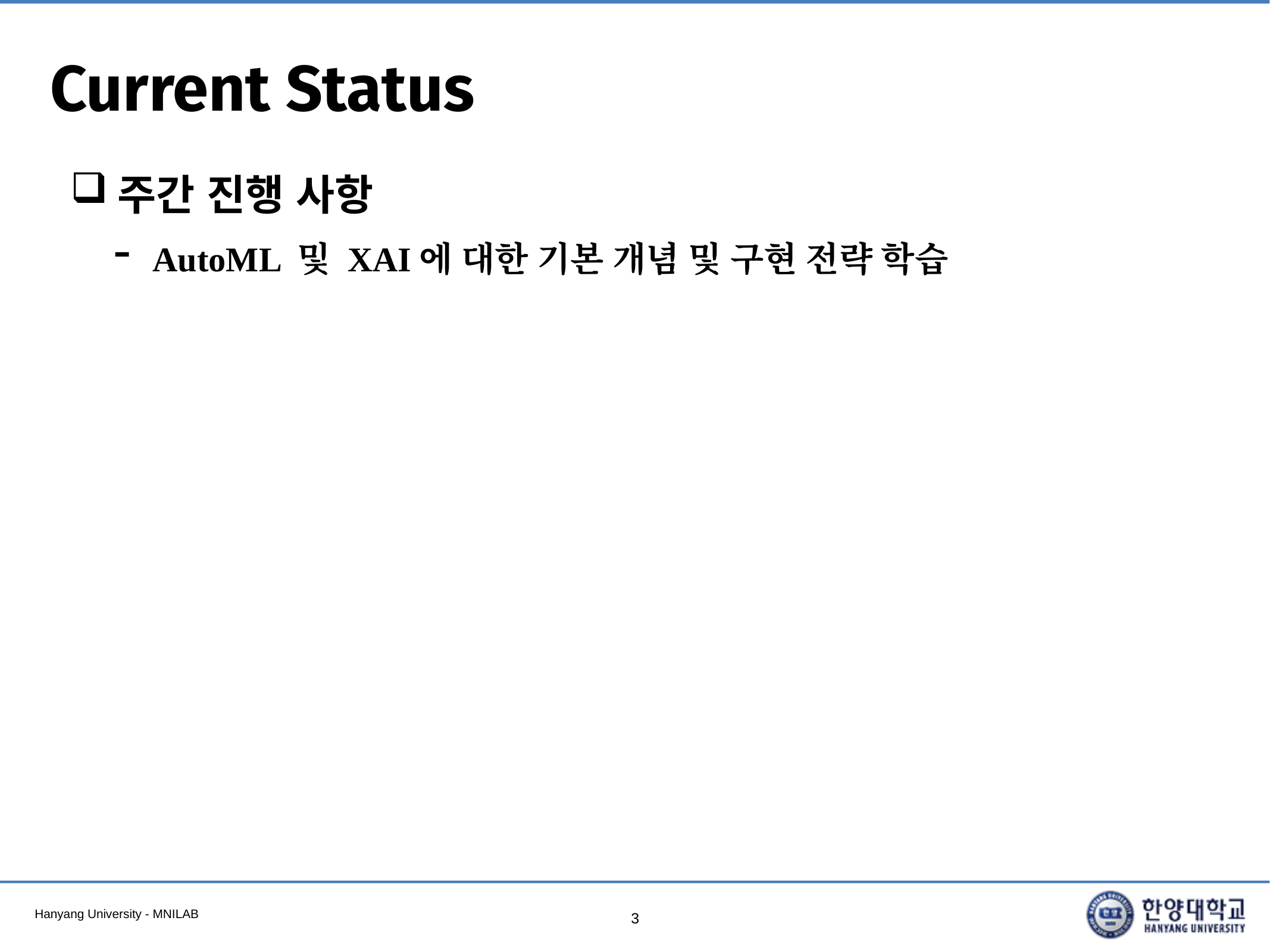

# Current Status
주간 진행 사항
AutoML 및 XAI에 대한 기본 개념 및 구현 전략 학습
3